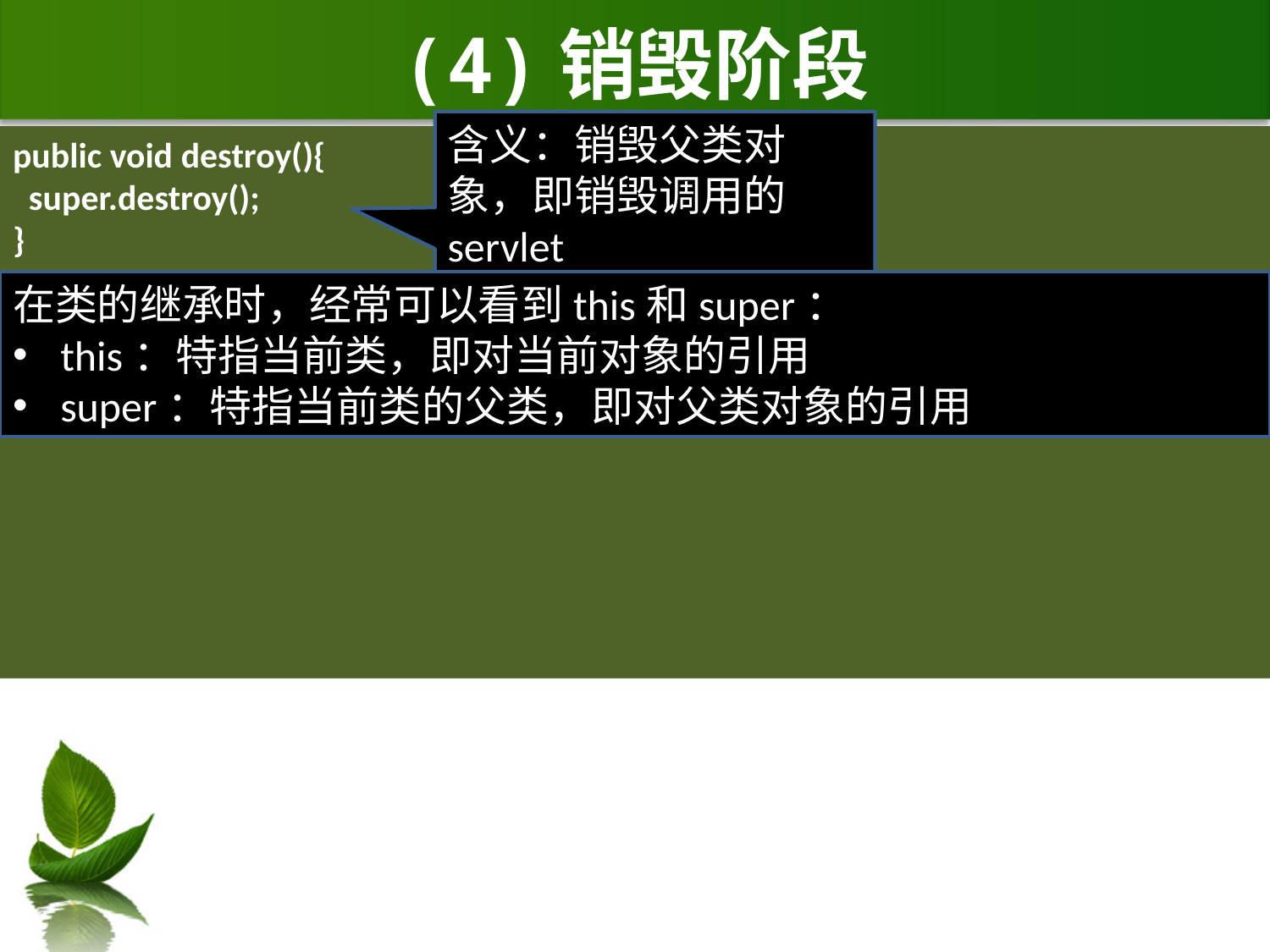

# (4)销毁阶段
public void destroy(){
  super.destroy();
}
含义：销毁父类对象，即销毁调用的servlet
在类的继承时，经常可以看到this和super：
this：特指当前类，即对当前对象的引用
super：特指当前类的父类，即对父类对象的引用